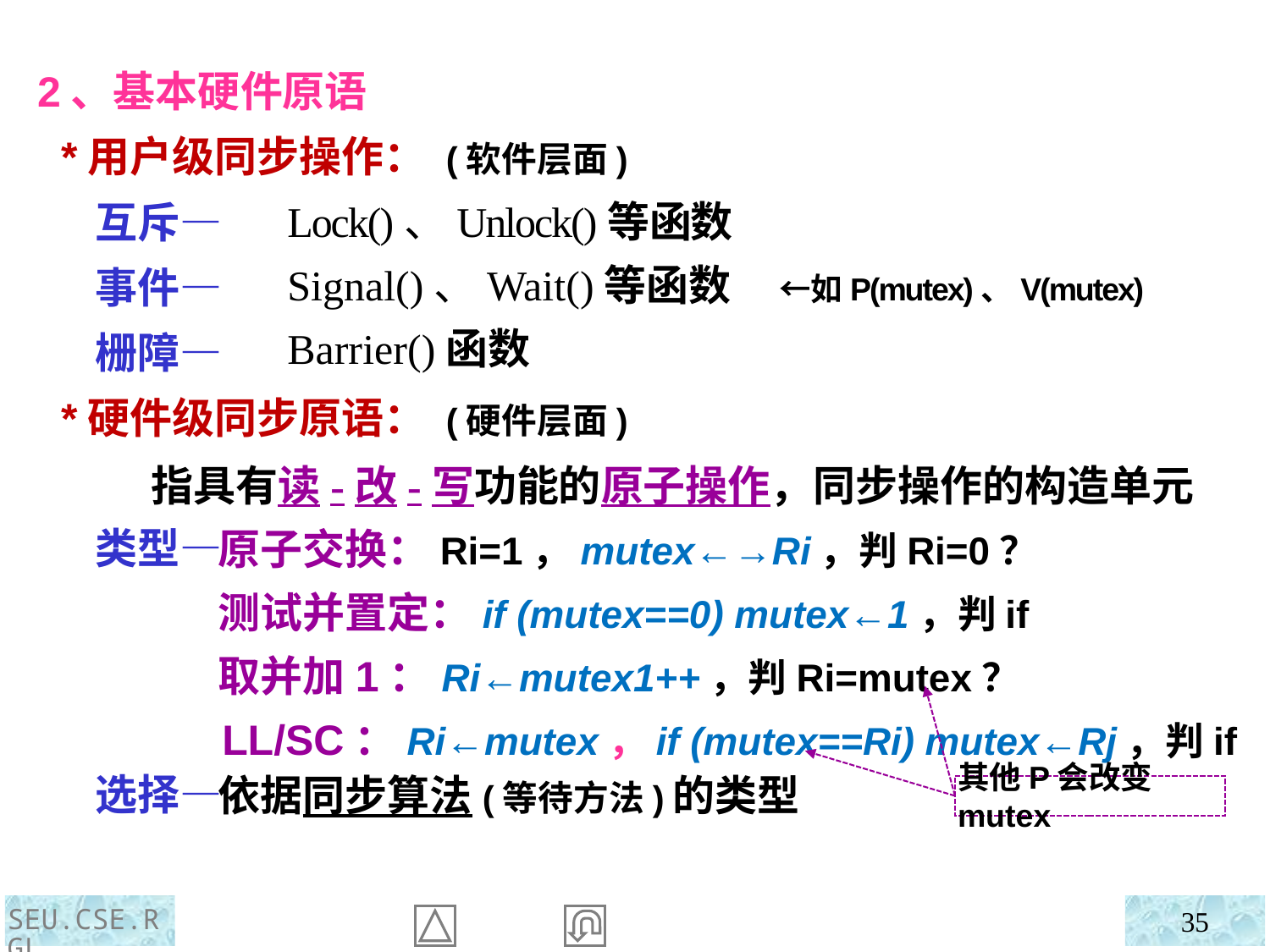

2、基本硬件原语
  *用户级同步操作： (软件层面)
     互斥—
     事件—
     栅障—
  *硬件级同步原语： (硬件层面)

     类型—

     选择—
Lock()、Unlock()等函数
Signal()、Wait()等函数     ←如P(mutex)、V(mutex)
Barrier()函数
指具有读-改-写功能的原子操作，同步操作的构造单元
      原子交换：Ri=1，mutex←→Ri，判Ri=0？
      测试并置定：if (mutex==0) mutex←1，判if
      取并加1：Ri←mutex1++，判Ri=mutex？
      LL/SC：Ri←mutex，if (mutex==Ri) mutex←Rj，判if
      依据同步算法(等待方法)的类型
其他P会改变mutex
SEU.CSE.RGL
35